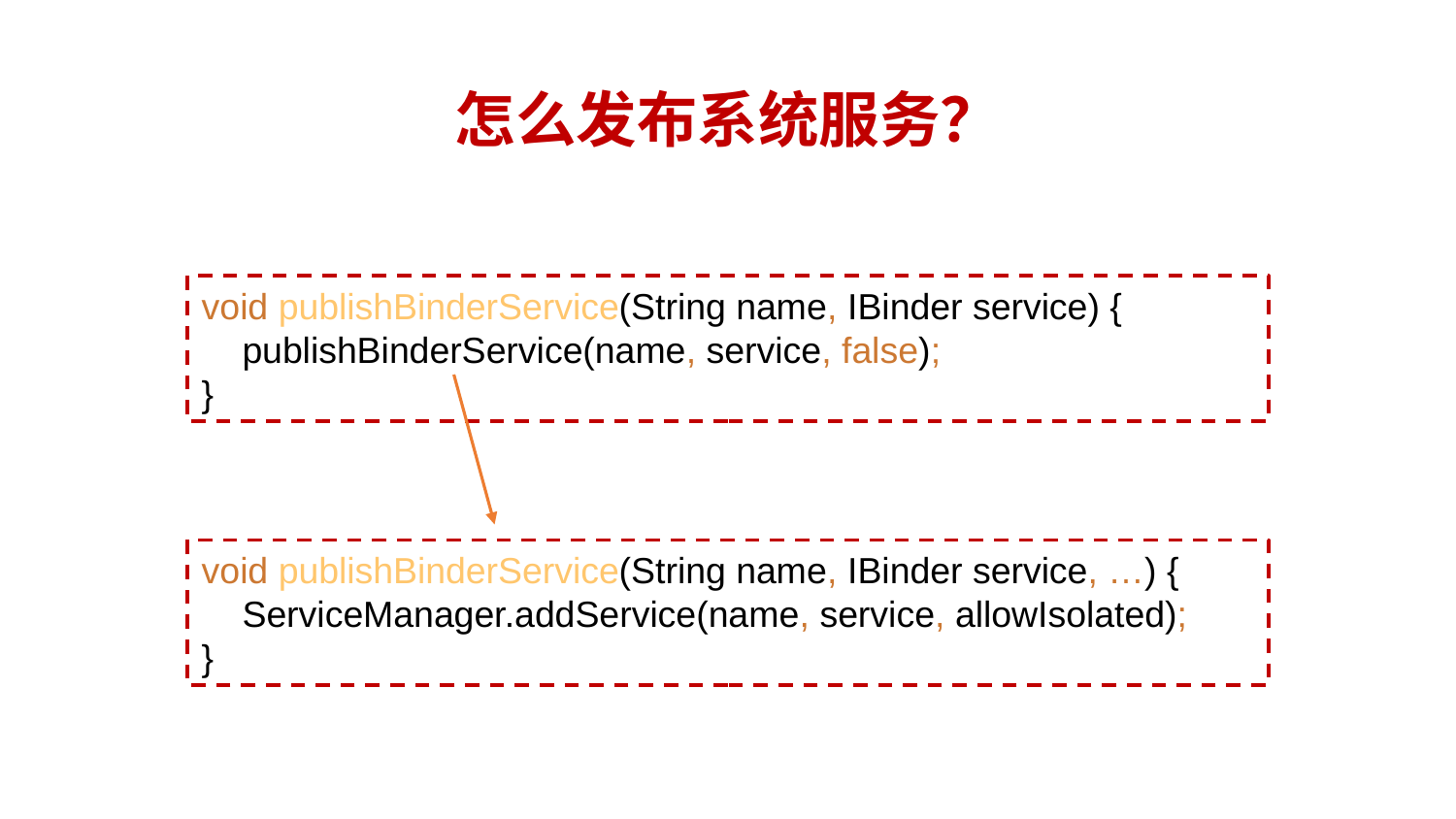

# 怎么发布系统服务？
void publishBinderService(String name, IBinder service) {
    publishBinderService(name, service, false);
}
void publishBinderService(String name, IBinder service, …) {
    ServiceManager.addService(name, service, allowIsolated);
}